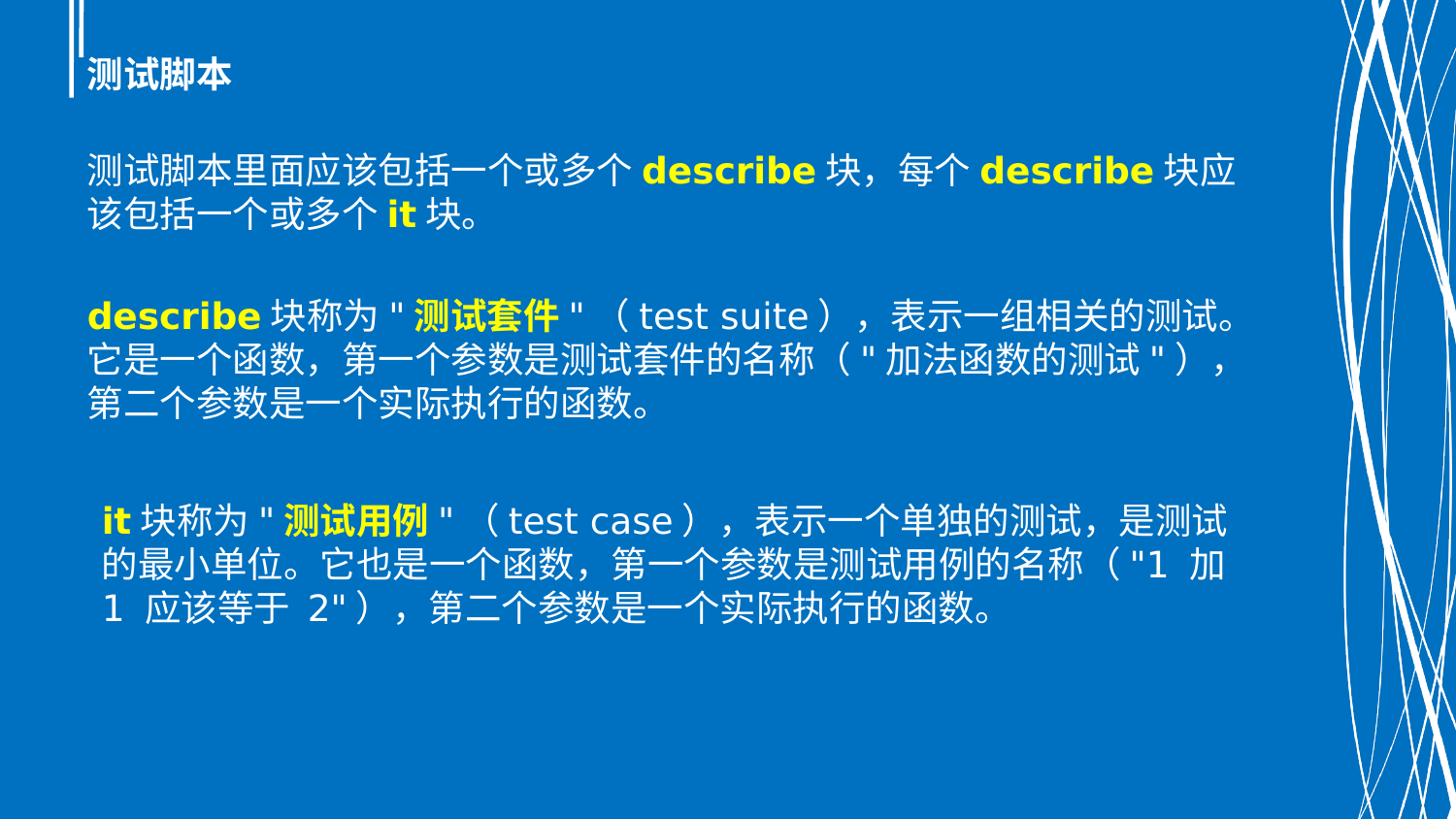

# 测试脚本
测试脚本里面应该包括一个或多个describe块，每个describe块应该包括一个或多个it块。
describe块称为"测试套件"（test suite），表示一组相关的测试。它是一个函数，第一个参数是测试套件的名称（"加法函数的测试"），第二个参数是一个实际执行的函数。
it块称为"测试用例"（test case），表示一个单独的测试，是测试的最小单位。它也是一个函数，第一个参数是测试用例的名称（"1 加 1 应该等于 2"），第二个参数是一个实际执行的函数。